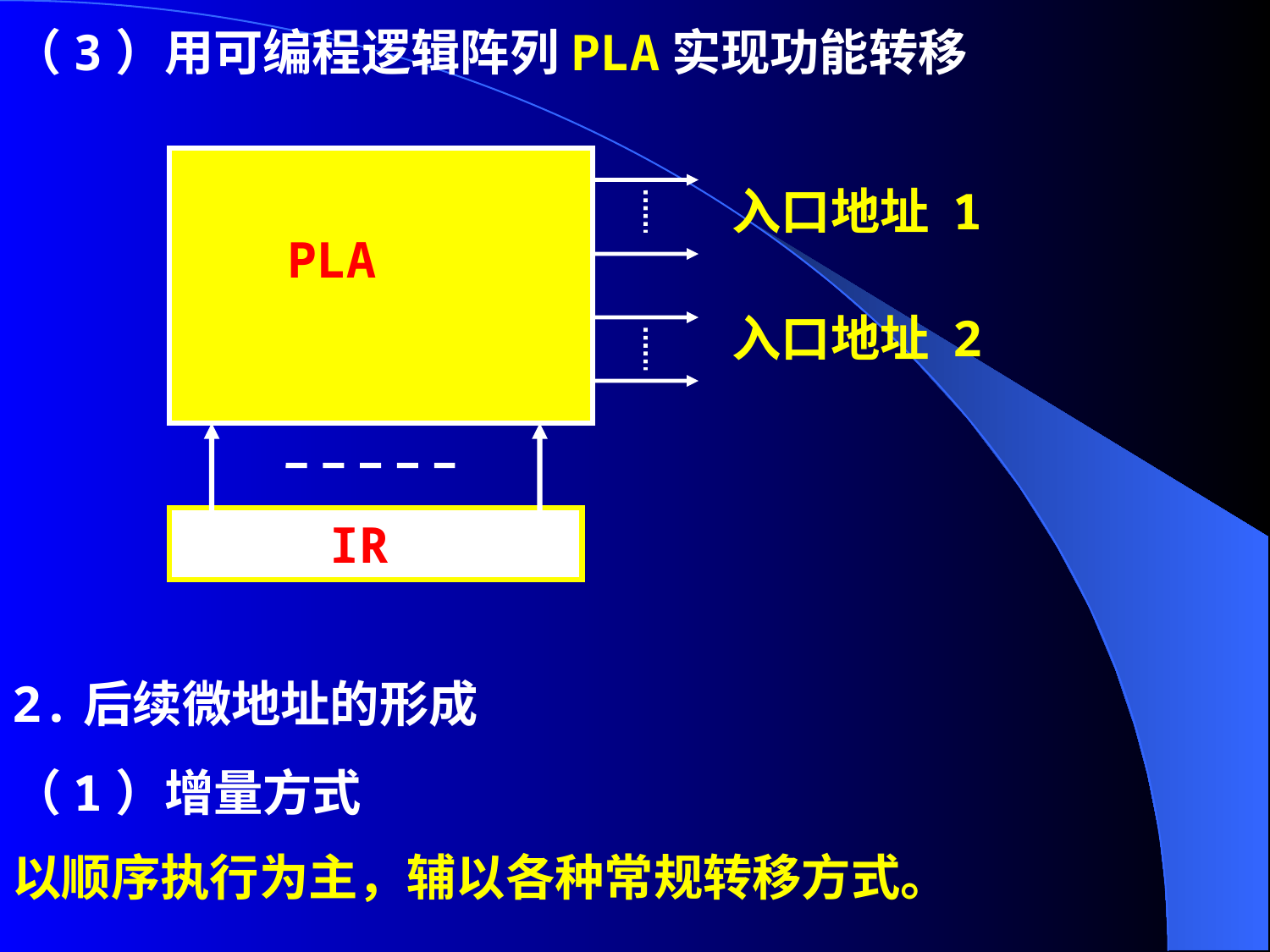

（3）用可编程逻辑阵列PLA实现功能转移

PLA

入口地址 1

入口地址 2

     IR
2.后续微地址的形成
（1）增量方式
以顺序执行为主，辅以各种常规转移方式。